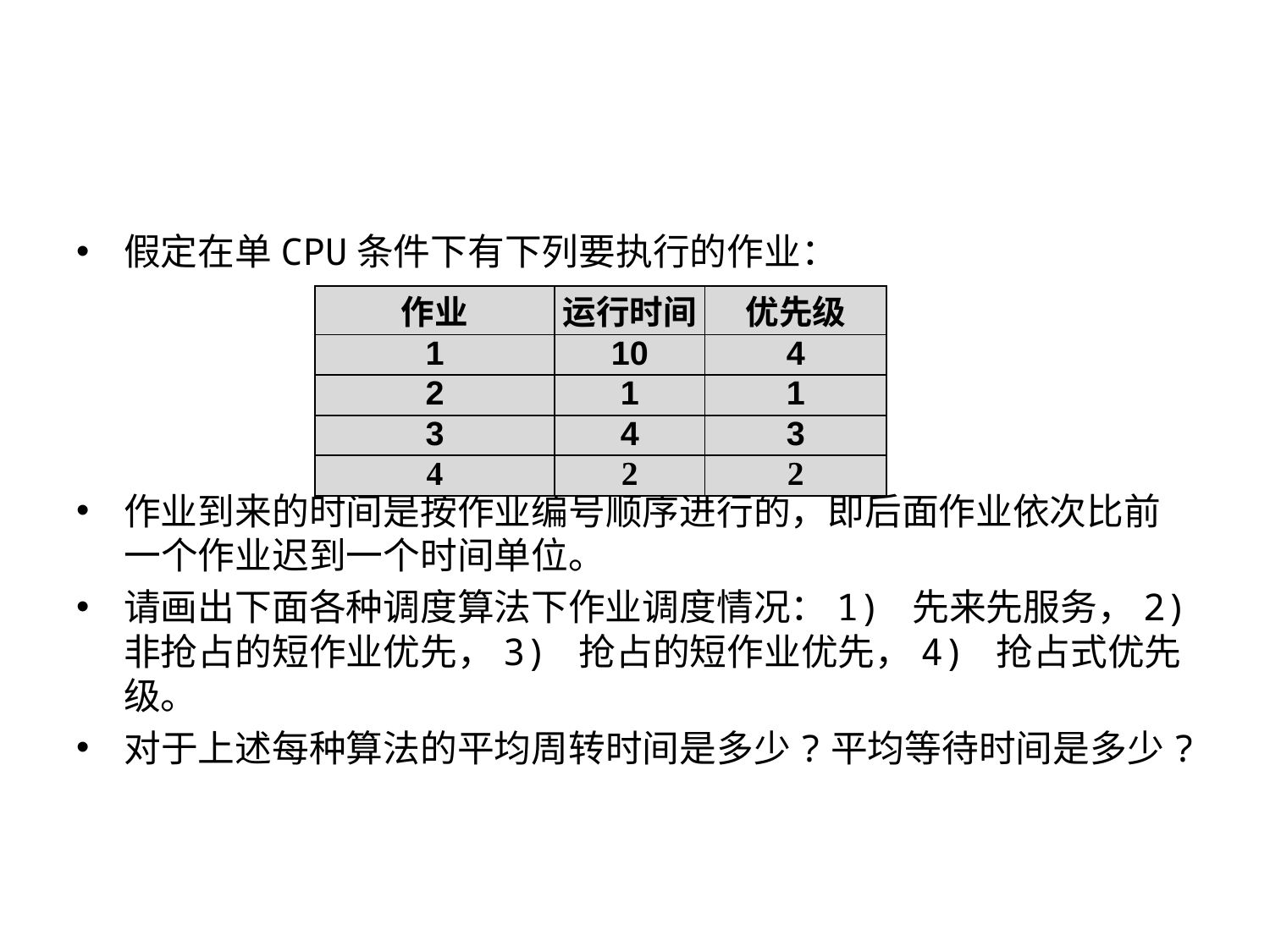

#
假定在单CPU条件下有下列要执行的作业：

作业到来的时间是按作业编号顺序进行的，即后面作业依次比前一个作业迟到一个时间单位。
请画出下面各种调度算法下作业调度情况：1) 先来先服务，2) 非抢占的短作业优先，3) 抢占的短作业优先，4) 抢占式优先级。
对于上述每种算法的平均周转时间是多少?平均等待时间是多少?

| 作业 | 运行时间 | 优先级 |
| --- | --- | --- |
| 1 | 10 | 4 |
| 2 | 1 | 1 |
| 3 | 4 | 3 |
| 4 | 2 | 2 |